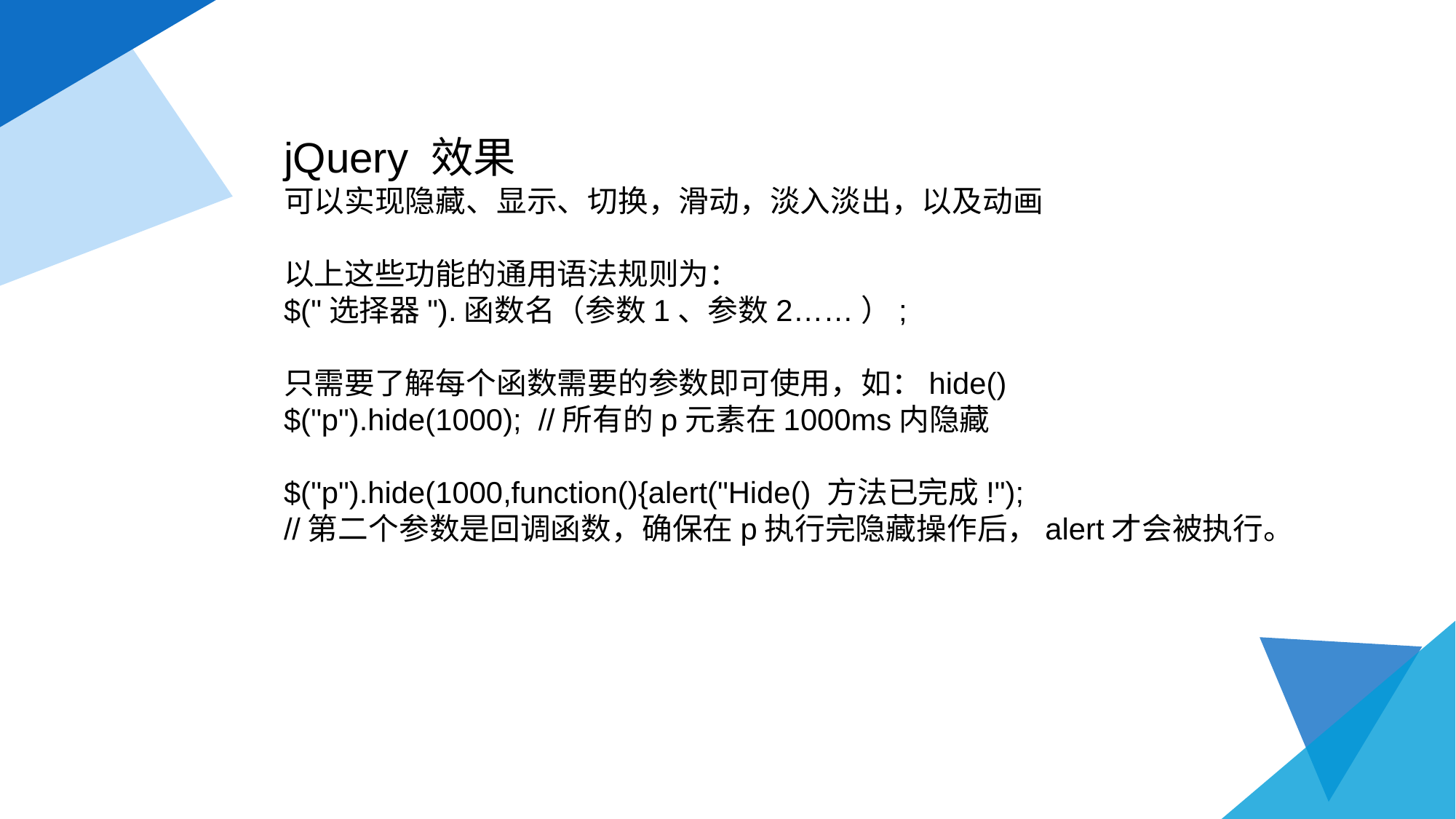

jQuery 效果
可以实现隐藏、显示、切换，滑动，淡入淡出，以及动画

以上这些功能的通用语法规则为：
$("选择器").函数名（参数1、参数2……）;

只需要了解每个函数需要的参数即可使用，如：hide()
$("p").hide(1000);  //所有的p元素在1000ms内隐藏

$("p").hide(1000,function(){alert("Hide() 方法已完成!");
//第二个参数是回调函数，确保在p执行完隐藏操作后，alert才会被执行。